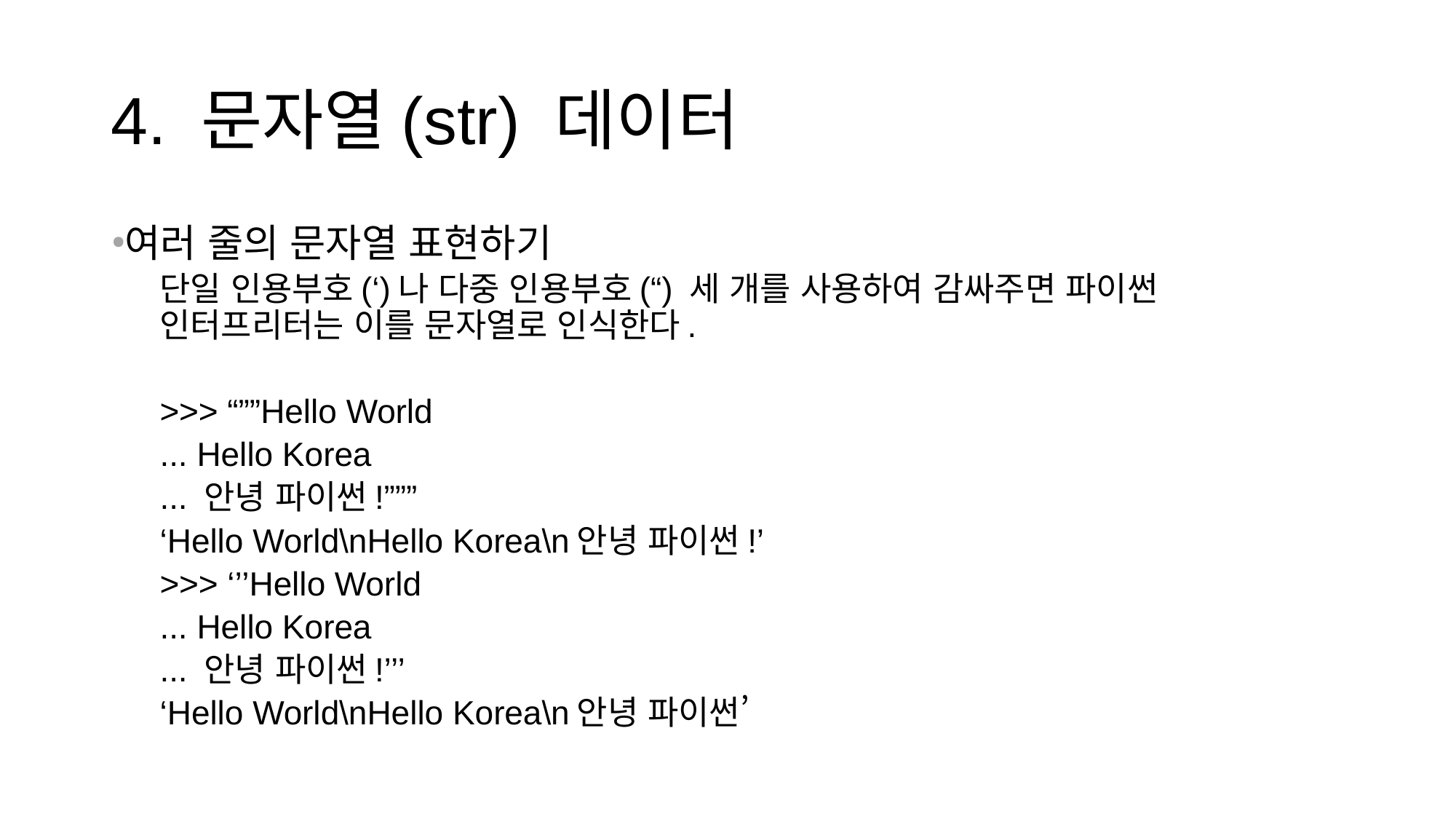

# 4. 문자열(str) 데이터
여러 줄의 문자열 표현하기
단일 인용부호(‘)나 다중 인용부호(“) 세 개를 사용하여 감싸주면 파이썬 인터프리터는 이를 문자열로 인식한다.

>>> “””Hello World
... Hello Korea
... 안녕 파이썬!”””
‘Hello World\nHello Korea\n안녕 파이썬!’
>>> ‘’’Hello World
... Hello Korea
... 안녕 파이썬!’’’
‘Hello World\nHello Korea\n안녕 파이썬’